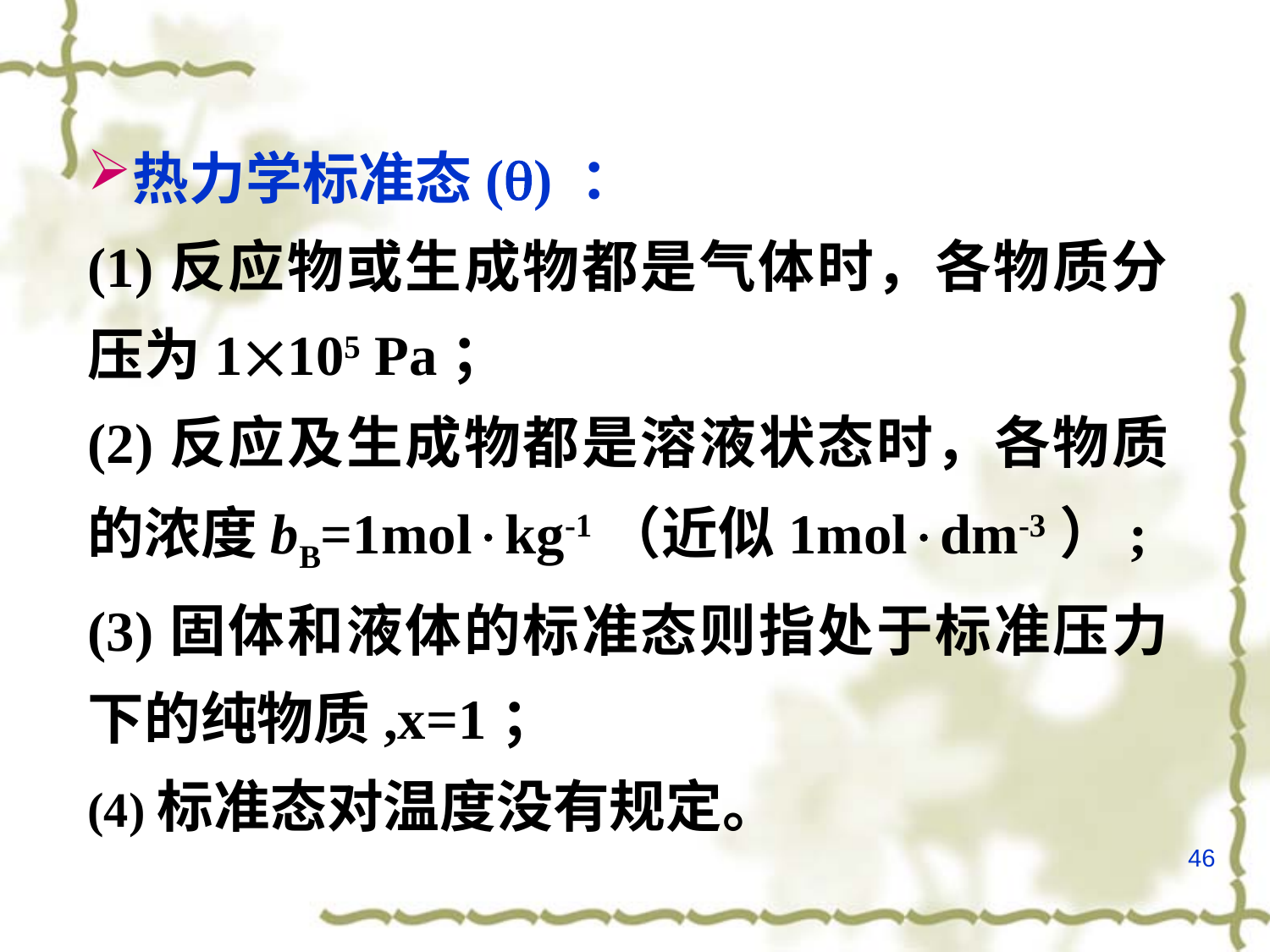

热力学标准态(θ) ：
(1)反应物或生成物都是气体时，各物质分压为1×105 Pa；
(2)反应及生成物都是溶液状态时，各物质的浓度bB=1mol⋅kg-1（近似1mol⋅dm-3）;
(3)固体和液体的标准态则指处于标准压力下的纯物质,x=1；
(4)标准态对温度没有规定。
46